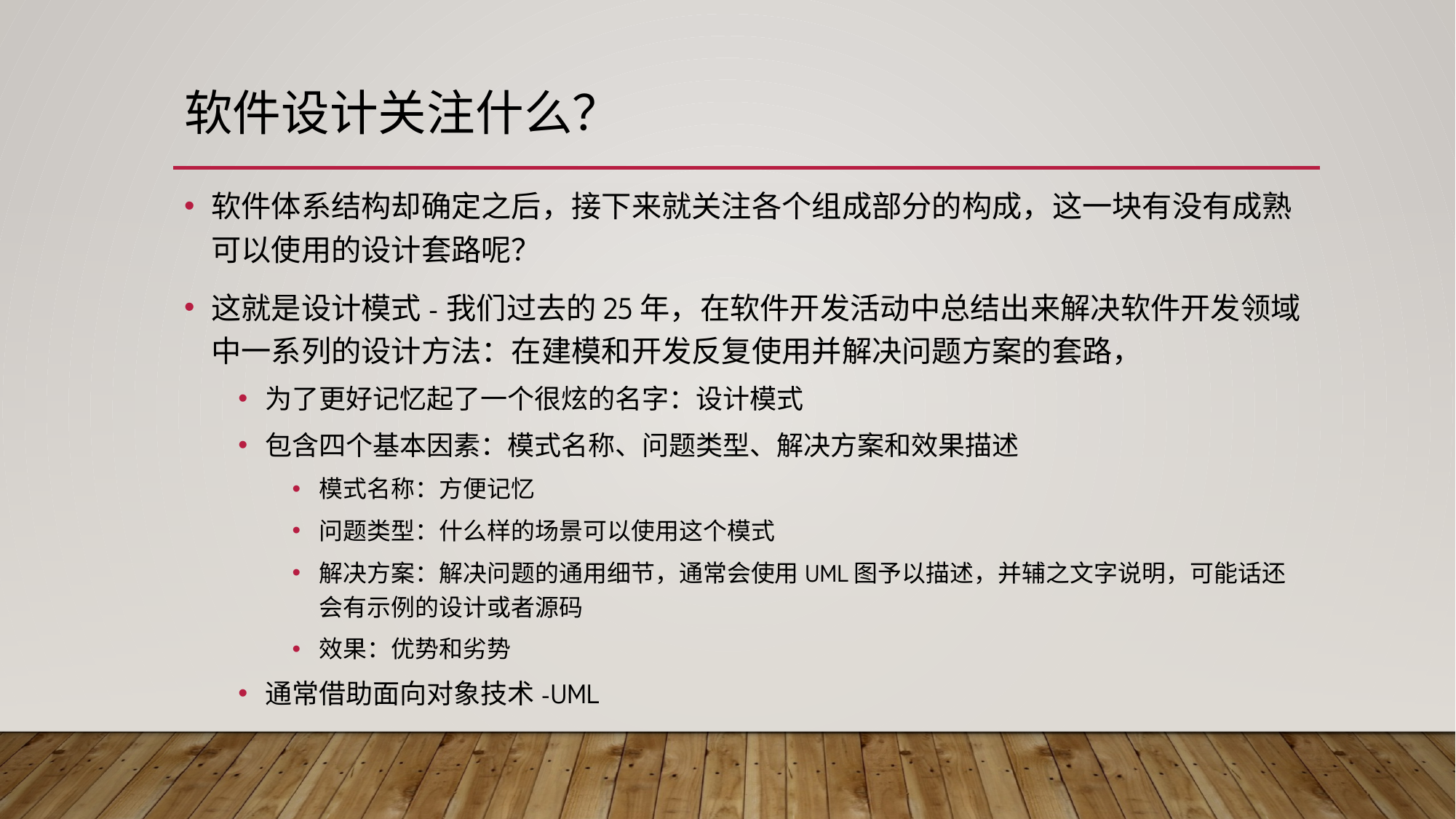

# 软件设计关注什么？
软件体系结构却确定之后，接下来就关注各个组成部分的构成，这一块有没有成熟可以使用的设计套路呢？
这就是设计模式-我们过去的25年，在软件开发活动中总结出来解决软件开发领域中一系列的设计方法：在建模和开发反复使用并解决问题方案的套路，
为了更好记忆起了一个很炫的名字：设计模式
包含四个基本因素：模式名称、问题类型、解决方案和效果描述
模式名称：方便记忆
问题类型：什么样的场景可以使用这个模式
解决方案：解决问题的通用细节，通常会使用UML图予以描述，并辅之文字说明，可能话还会有示例的设计或者源码
效果：优势和劣势
通常借助面向对象技术-UML